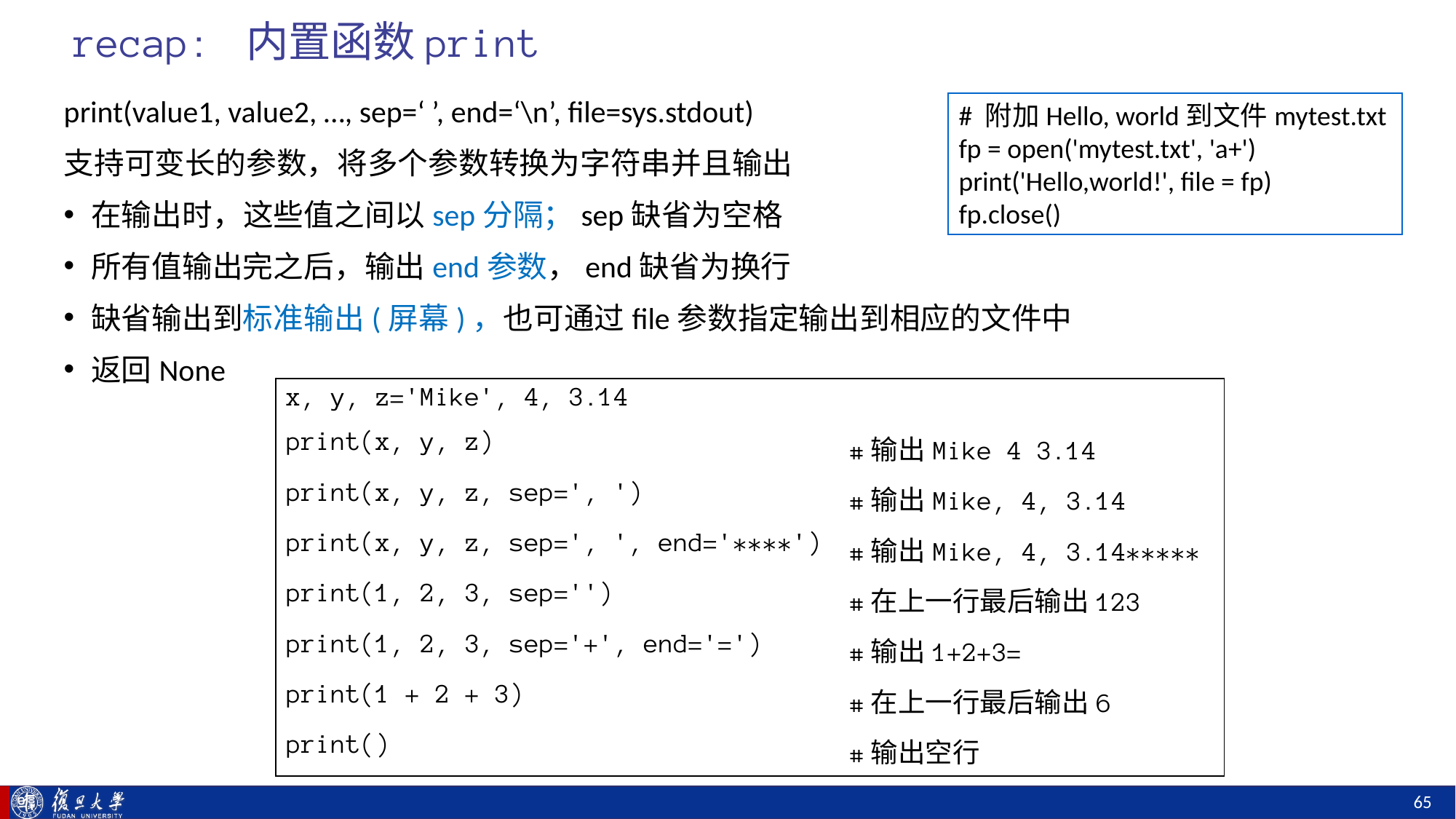

# recap: 内置函数print
print(value1, value2, …, sep=‘ ’, end=‘\n’, file=sys.stdout)
支持可变长的参数，将多个参数转换为字符串并且输出
在输出时，这些值之间以sep分隔；sep缺省为空格
所有值输出完之后，输出end参数，end缺省为换行
缺省输出到标准输出(屏幕)，也可通过file参数指定输出到相应的文件中
返回None
# 附加Hello, world到文件mytest.txt
fp = open('mytest.txt', 'a+')
print('Hello,world!', file = fp)
fp.close()
| x, y, z='Mike', 4, 3.14 |  |
| --- | --- |
| print(x, y, z) | #输出Mike 4 3.14 |
| print(x, y, z, sep=', ') | #输出Mike, 4, 3.14 |
| print(x, y, z, sep=', ', end='\*\*\*\*') | #输出Mike, 4, 3.14\*\*\*\*\* |
| print(1, 2, 3, sep='') | #在上一行最后输出123 |
| print(1, 2, 3, sep='+', end='=') | #输出1+2+3= |
| print(1 + 2 + 3) | #在上一行最后输出6 |
| print() | #输出空行 |